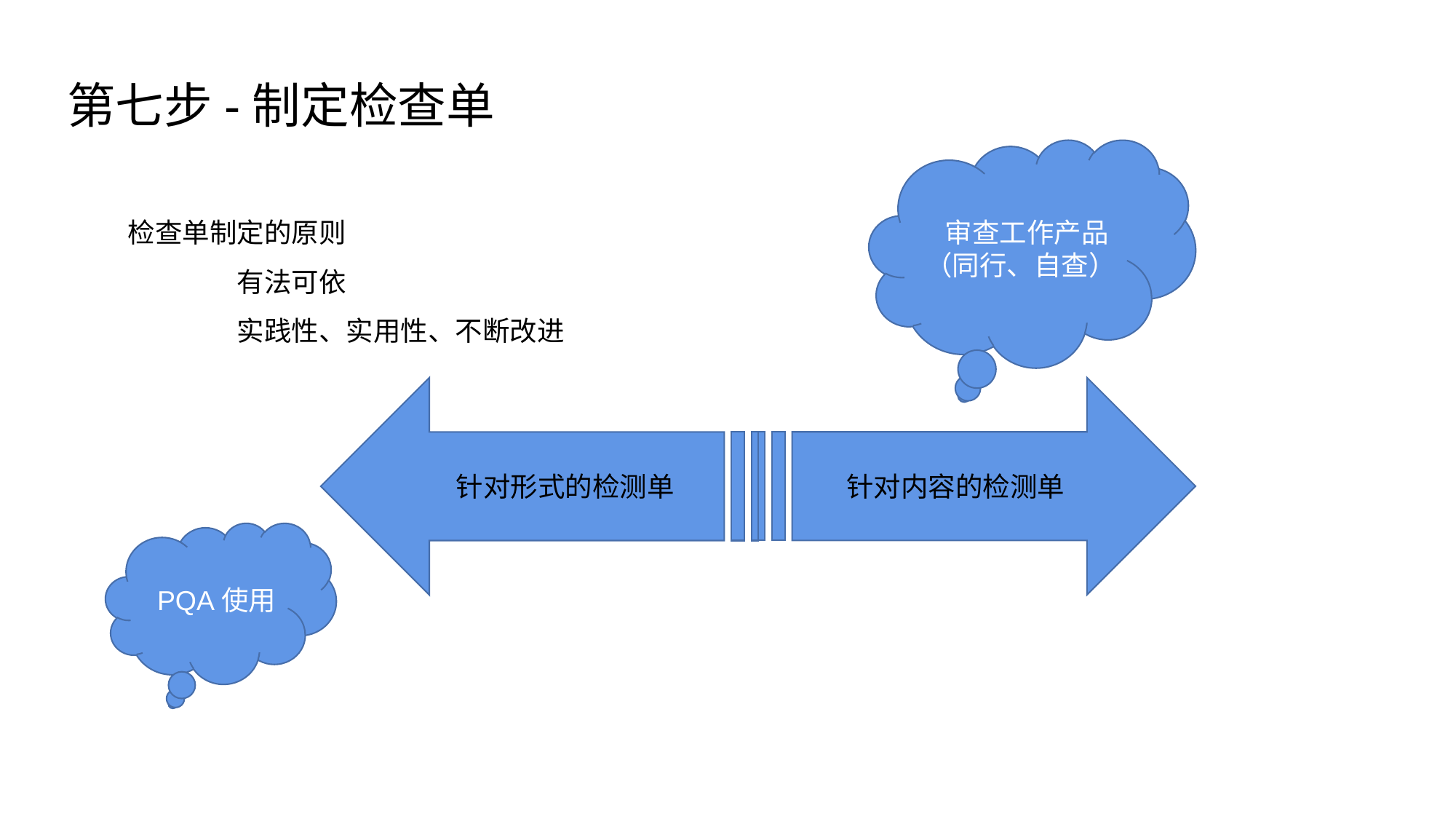

第七步-制定检查单
 审查工作产品
（同行、自查）
检查单制定的原则
	有法可依
	实践性、实用性、不断改进

针对形式的检测单
针对内容的检测单
 PQA使用